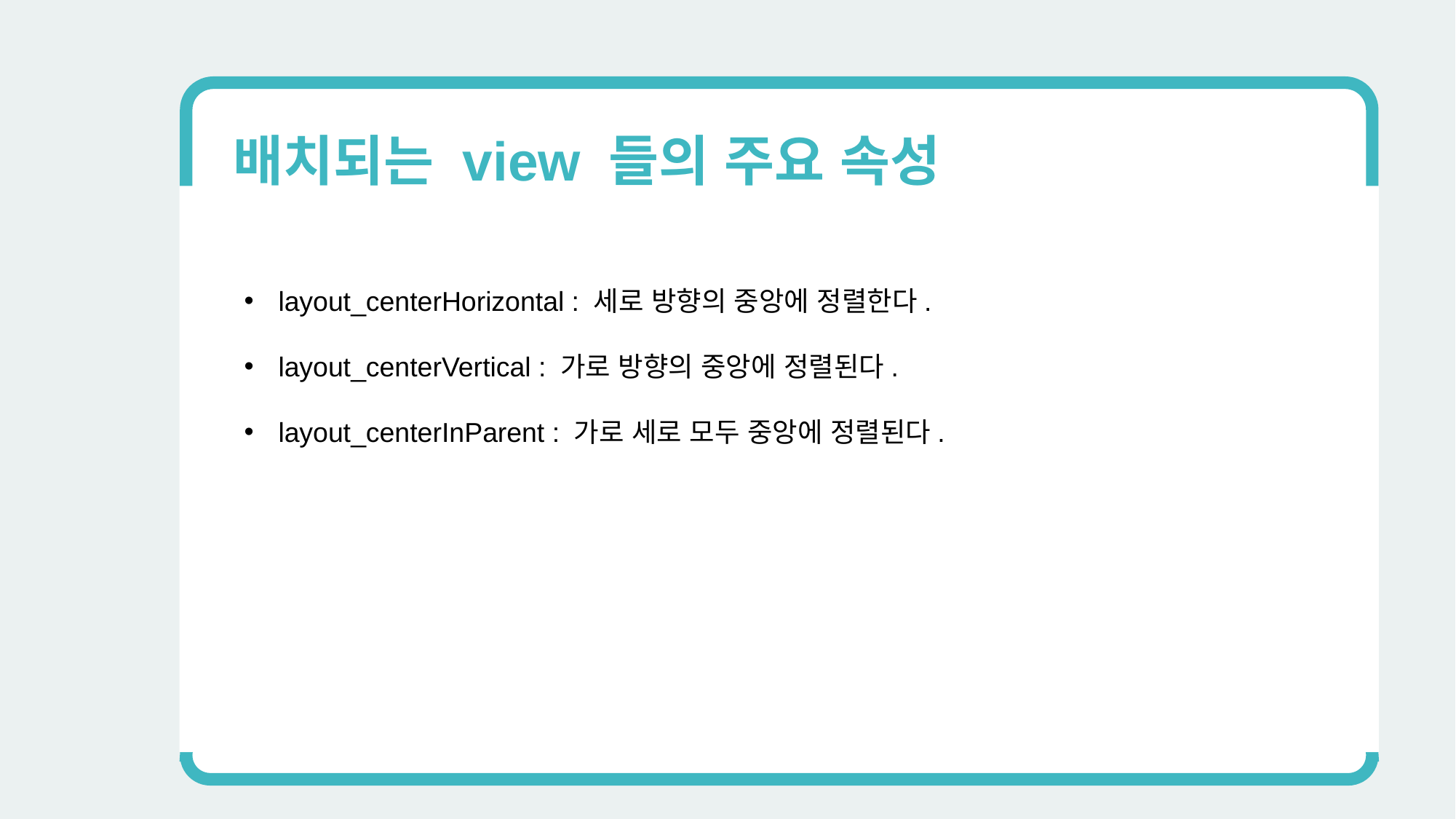

배치되는 view 들의 주요 속성

layout_centerHorizontal : 세로 방향의 중앙에 정렬한다.
layout_centerVertical : 가로 방향의 중앙에 정렬된다.
layout_centerInParent : 가로 세로 모두 중앙에 정렬된다.